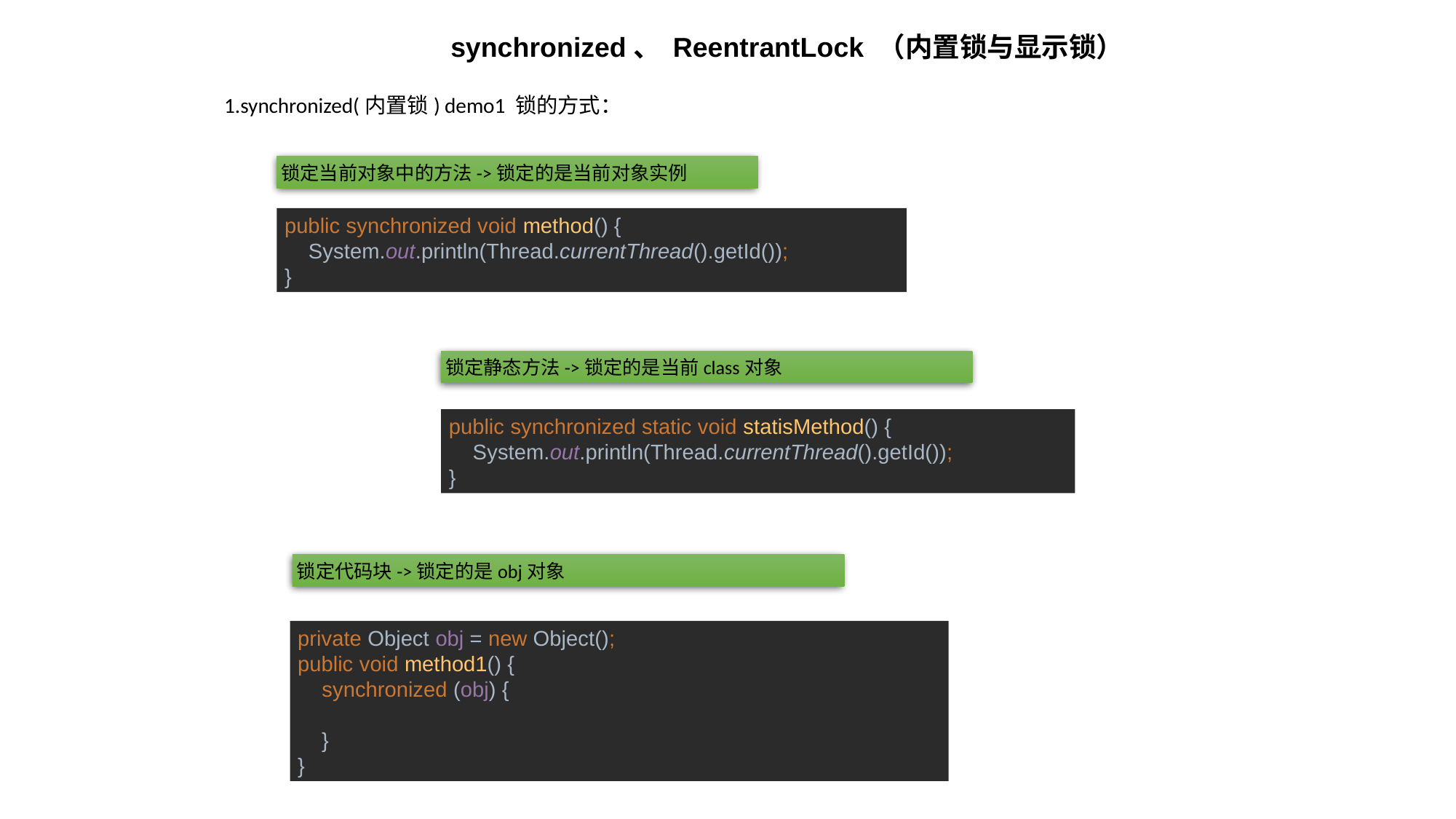

synchronized、 ReentrantLock （内置锁与显示锁）
1.synchronized(内置锁) demo1 锁的方式：
锁定当前对象中的方法->锁定的是当前对象实例
public synchronized void method() {
    System.out.println(Thread.currentThread().getId());
}
锁定静态方法->锁定的是当前class对象
public synchronized static void statisMethod() {
    System.out.println(Thread.currentThread().getId());
}
锁定代码块->锁定的是obj对象
private Object obj = new Object();
public void method1() {
    synchronized (obj) {
    }
}